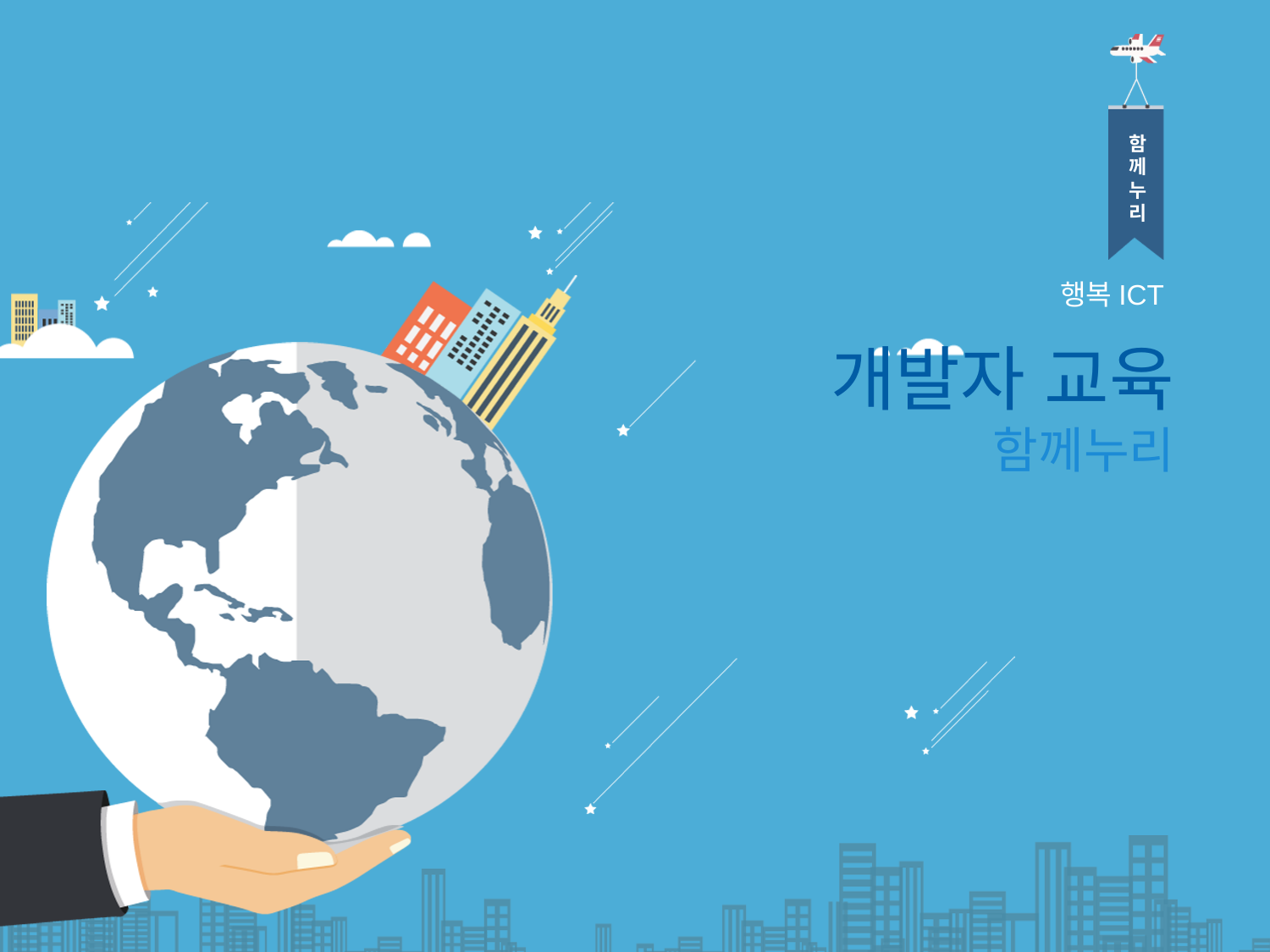

함
께
누
리
행복ICT
개발자 교육
함께누리